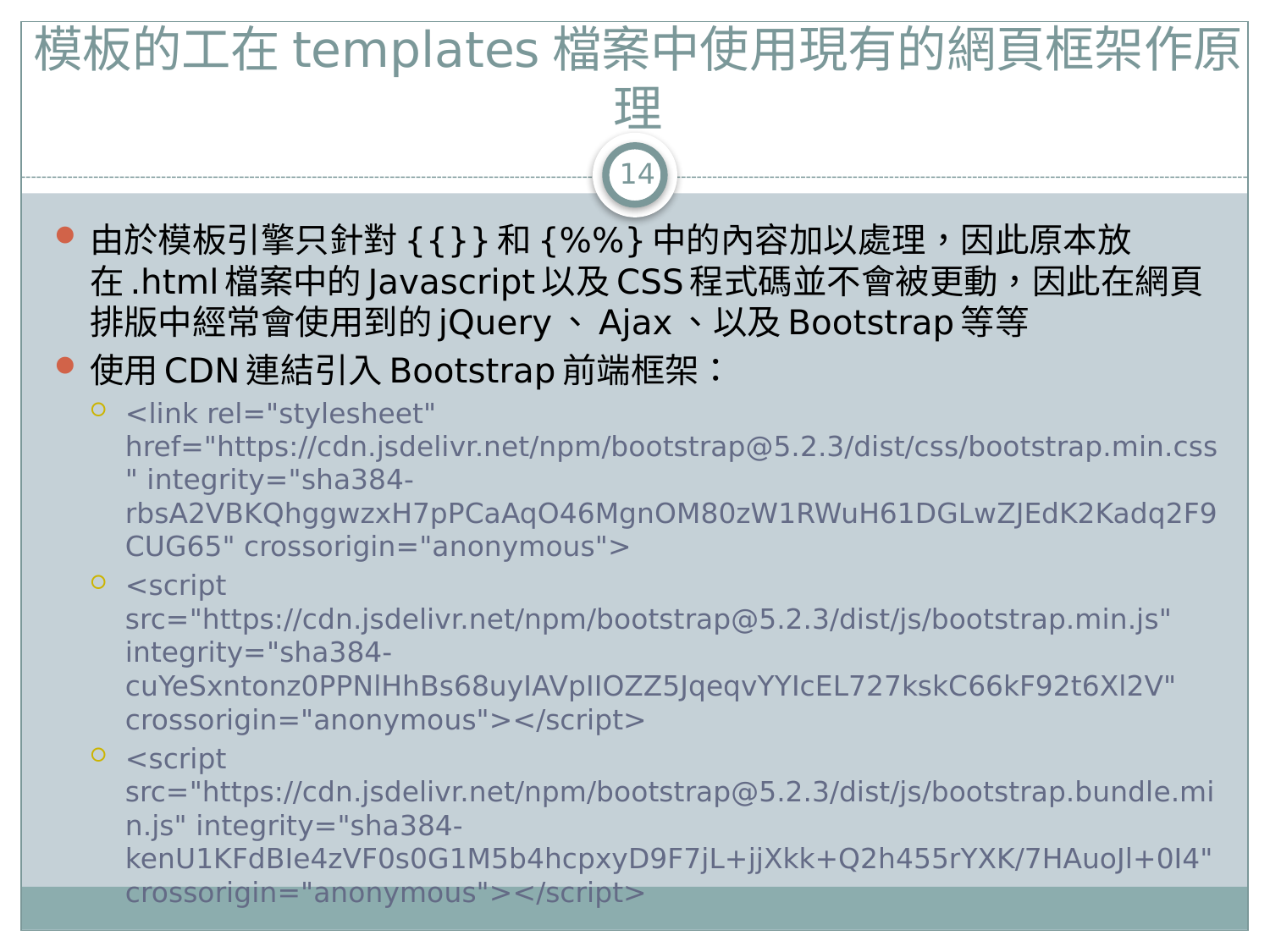

# 模板的工在templates檔案中使用現有的網頁框架作原理
14
由於模板引擎只針對{{}}和{%%}中的內容加以處理，因此原本放在.html檔案中的Javascript以及CSS程式碼並不會被更動，因此在網頁排版中經常會使用到的jQuery、Ajax、以及Bootstrap等等
使用CDN連結引入Bootstrap前端框架：
<link rel="stylesheet" href="https://cdn.jsdelivr.net/npm/bootstrap@5.2.3/dist/css/bootstrap.min.css" integrity="sha384-rbsA2VBKQhggwzxH7pPCaAqO46MgnOM80zW1RWuH61DGLwZJEdK2Kadq2F9CUG65" crossorigin="anonymous">
<script src="https://cdn.jsdelivr.net/npm/bootstrap@5.2.3/dist/js/bootstrap.min.js" integrity="sha384-cuYeSxntonz0PPNlHhBs68uyIAVpIIOZZ5JqeqvYYIcEL727kskC66kF92t6Xl2V" crossorigin="anonymous"></script>
<script src="https://cdn.jsdelivr.net/npm/bootstrap@5.2.3/dist/js/bootstrap.bundle.min.js" integrity="sha384-kenU1KFdBIe4zVF0s0G1M5b4hcpxyD9F7jL+jjXkk+Q2h455rYXK/7HAuoJl+0I4" crossorigin="anonymous"></script>